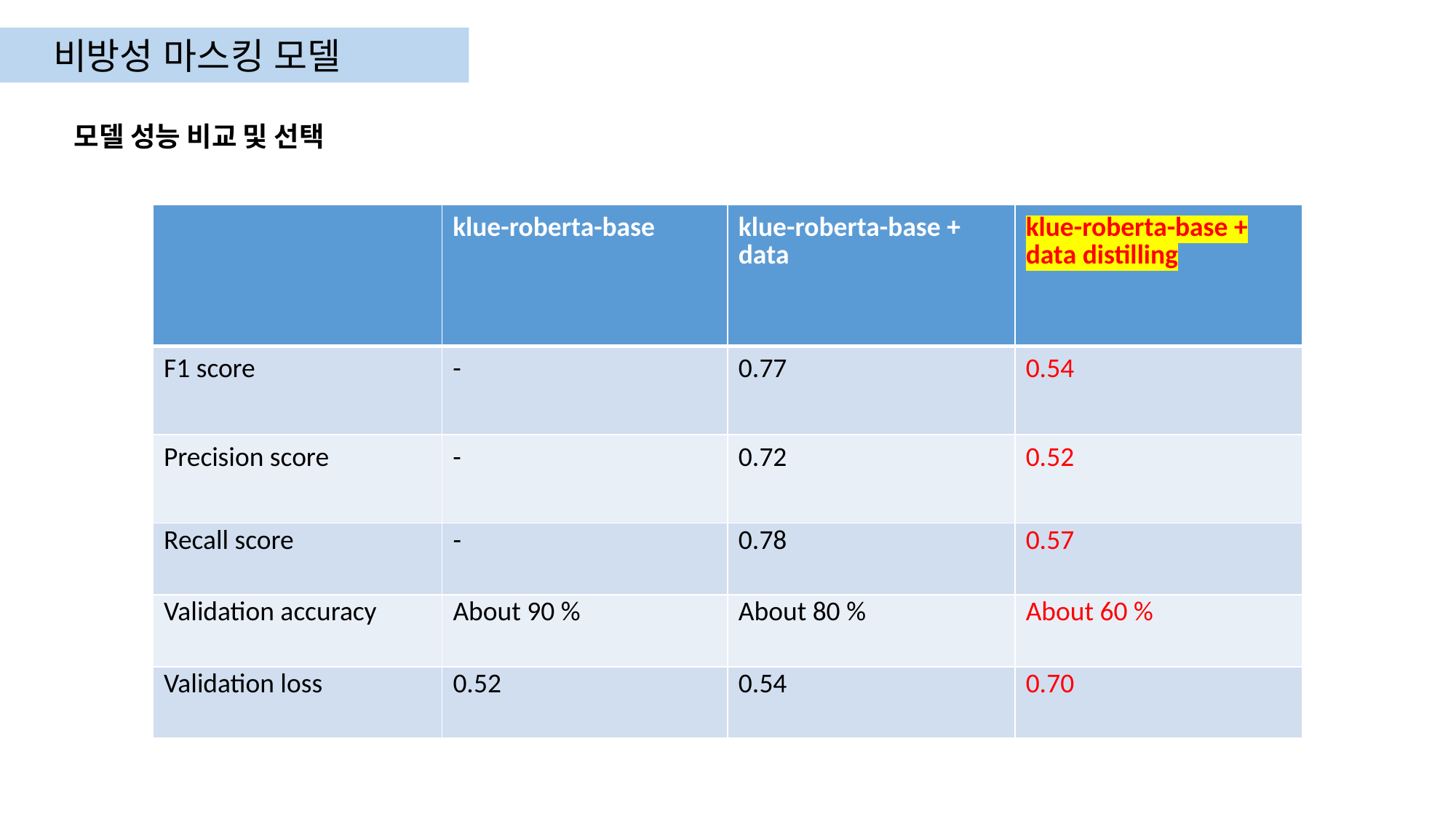

비방성 마스킹 모델
모델 성능 비교 및 선택
|  | klue-roberta-base | klue-roberta-base + data | klue-roberta-base + data distilling |
| --- | --- | --- | --- |
| F1 score | - | 0.77 | 0.54 |
| Precision score | - | 0.72 | 0.52 |
| Recall score | - | 0.78 | 0.57 |
| Validation accuracy | About 90 % | About 80 % | About 60 % |
| Validation loss | 0.52 | 0.54 | 0.70 |